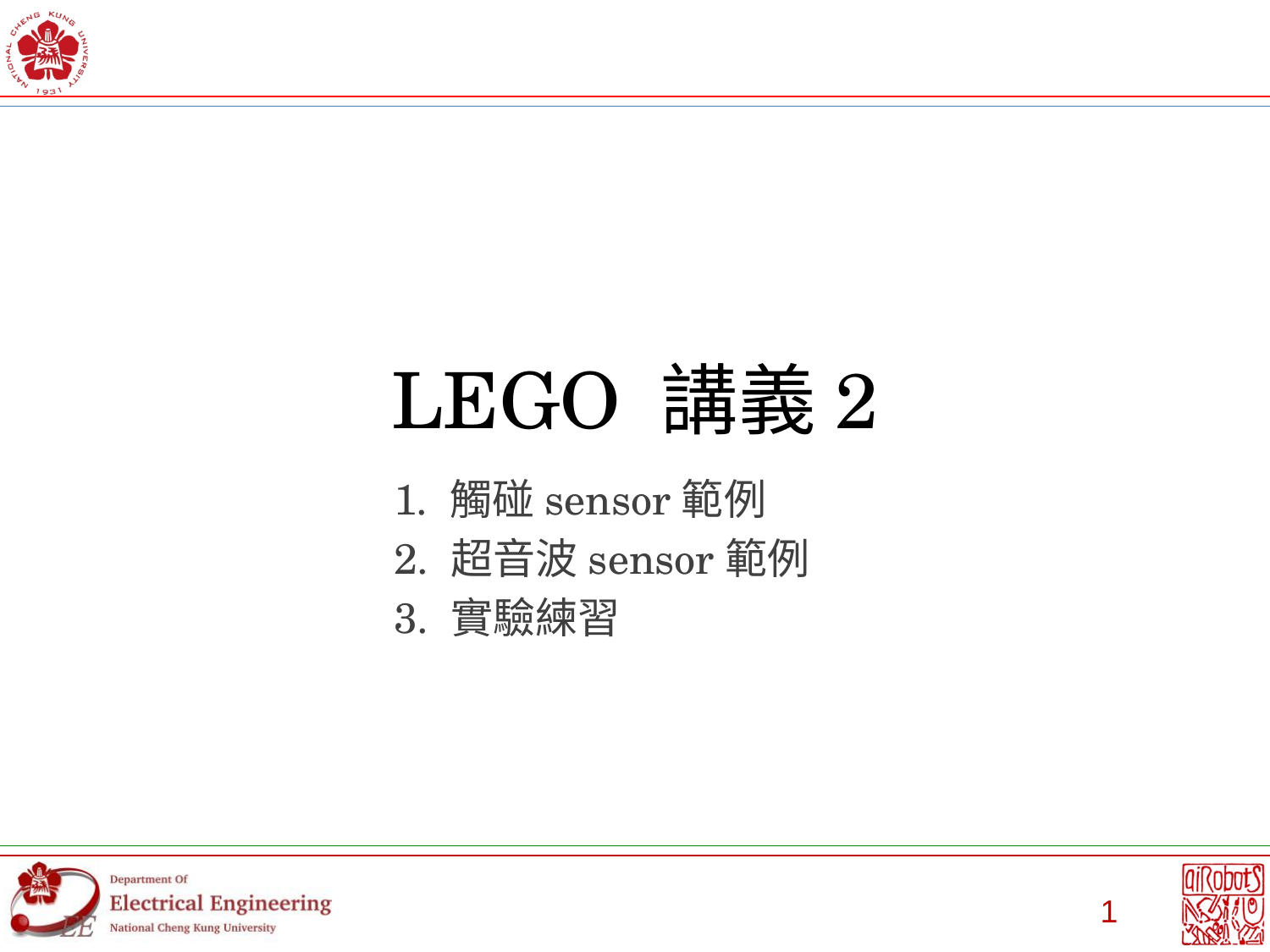

# LEGO 講義2
1. 觸碰sensor範例
2. 超音波sensor範例
3. 實驗練習